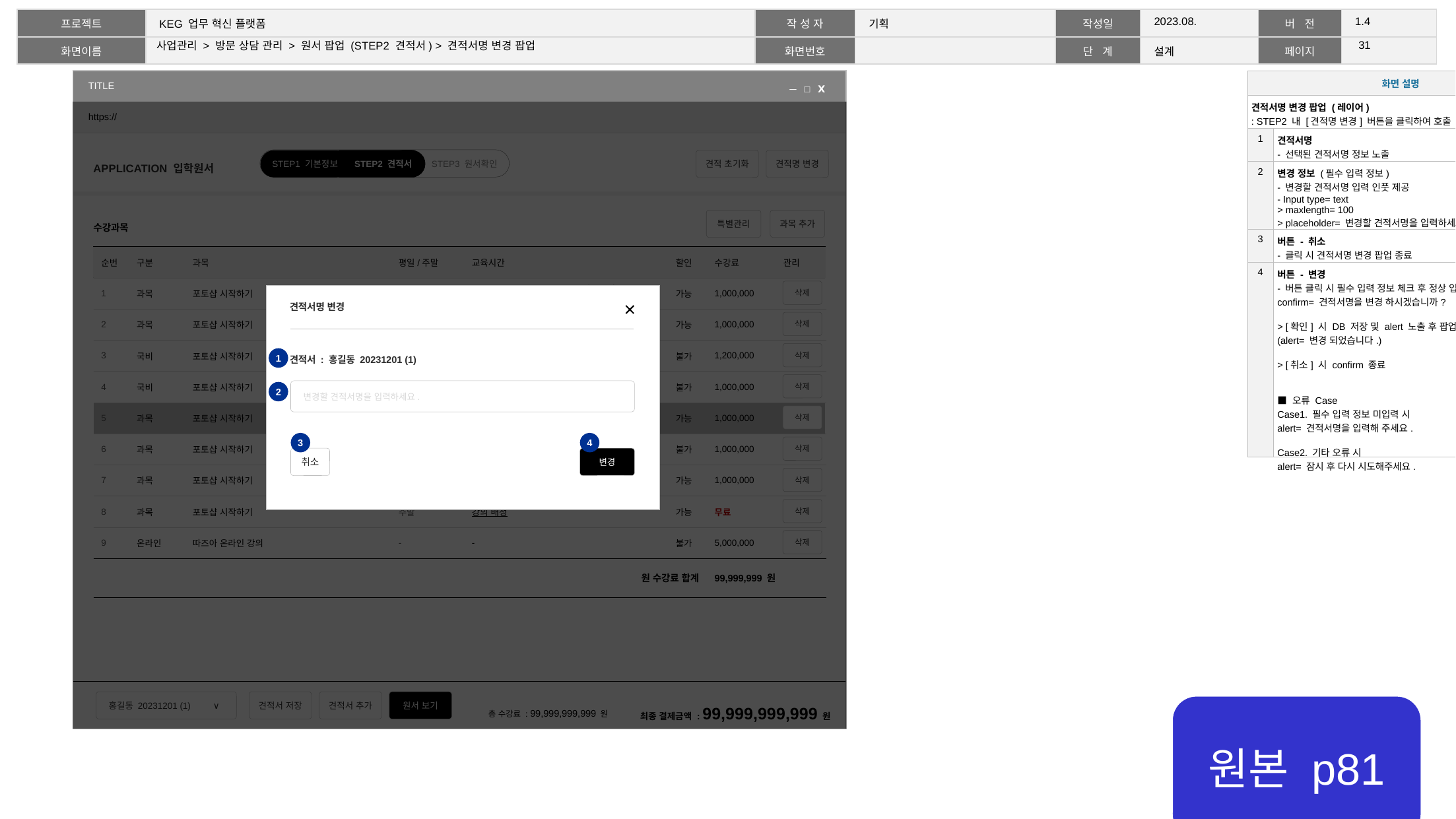

31

# 사업관리 > 방문 상담 관리 > 원서 팝업 (STEP2 견적서) > 견적서명 변경 팝업
| TITLE |
| --- |
| https:// |

| 화면 설명 |  |
| --- | --- |
| 견적서명 변경 팝업 (레이어) : STEP2 내 [견적명 변경] 버튼을 클릭하여 호출 |  |
| 1 | 견적서명 - 선택된 견적서명 정보 노출 |
| 2 | 변경 정보 (필수 입력 정보) - 변경할 견적서명 입력 인풋 제공 - Input type= text > maxlength= 100 > placeholder= 변경할 견적서명을 입력하세요. |
| 3 | 버튼 - 취소 - 클릭 시 견적서명 변경 팝업 종료 |
| 4 | 버튼 - 변경 - 버튼 클릭 시 필수 입력 정보 체크 후 정상 입력 시 confirm confirm= 견적서명을 변경 하시겠습니까? > [확인] 시 DB 저장 및 alert 노출 후 팝업 종료 (alert= 변경 되었습니다.) > [취소] 시 confirm 종료 ■ 오류 Case Case1. 필수 입력 정보 미입력 시 alert= 견적서명을 입력해 주세요. Case2. 기타 오류 시 alert= 잠시 후 다시 시도해주세요. |
─   □   Ⅹ

APPLICATION 입학원서

STEP2 견적서

STEP3 원서확인
견적 초기화
견적명 변경
STEP1 기본정보

특별관리
과목 추가
| 수강과목 |  |  |  |  |  |  |  |
| --- | --- | --- | --- | --- | --- | --- | --- |
| 순번 | 구분 | 과목 | 평일/주말 | 교육시간 | 할인 | 수강료 | 관리 |
| 수강과목 |  |  |  |  |  |  |  |
| --- | --- | --- | --- | --- | --- | --- | --- |
| 순번 | 구분 | 과목 | 평일/주말 | 교육시간 | 할인 | 수강료 | 관리 |
| 1 | 과목 | 포토샵 시작하기 | 평일 | [2023-12-10] 14:00~16:00 (월수금월수) 5층 A 임소연 강사 | 가능 | 1,000,000 |  |
| 2 | 과목 | 포토샵 시작하기 | 주말 | 강의 배정 | 가능 | 1,000,000 |  |
| 3 | 국비 | 포토샵 시작하기 | 주말 | 강의 배정 | 불가 | 1,200,000 |  |
| 4 | 국비 | 포토샵 시작하기 | 평일 | 강의 배정 | 불가 | 1,000,000 |  |
| 5 | 과목 | 포토샵 시작하기 | 평일 | 강의 배정 | 가능 | 1,000,000 |  |
| 6 | 과목 | 포토샵 시작하기 | 평일 | 강의 배정 | 불가 | 1,000,000 |  |
| 7 | 과목 | 포토샵 시작하기 | 주말 | 강의 배정 | 가능 | 1,000,000 |  |
| 8 | 과목 | 포토샵 시작하기 | 주말 | 강의 배정 | 가능 | 무료 |  |
| 9 | 온라인 | 따즈아 온라인 강의 | - | - | 불가 | 5,000,000 |  |
|  |  |  |  | 원 수강료 합계 |  | 99,999,999 원 |  |
삭제
견적서명 변경
견적서 : 홍길동 20231201 (1)
삭제
삭제
1
삭제
변경할 견적서명을 입력하세요.
2
삭제
3
4
삭제
취소
변경
삭제
삭제
삭제
|  | 총 수강료 : 99,999,999,999 원 | 최종 결제금액 : 99,999,999,999 원 |
| --- | --- | --- |
홍길동 20231201 (1)         ∨
견적서 저장
견적서 추가
원서 보기
원본 p81